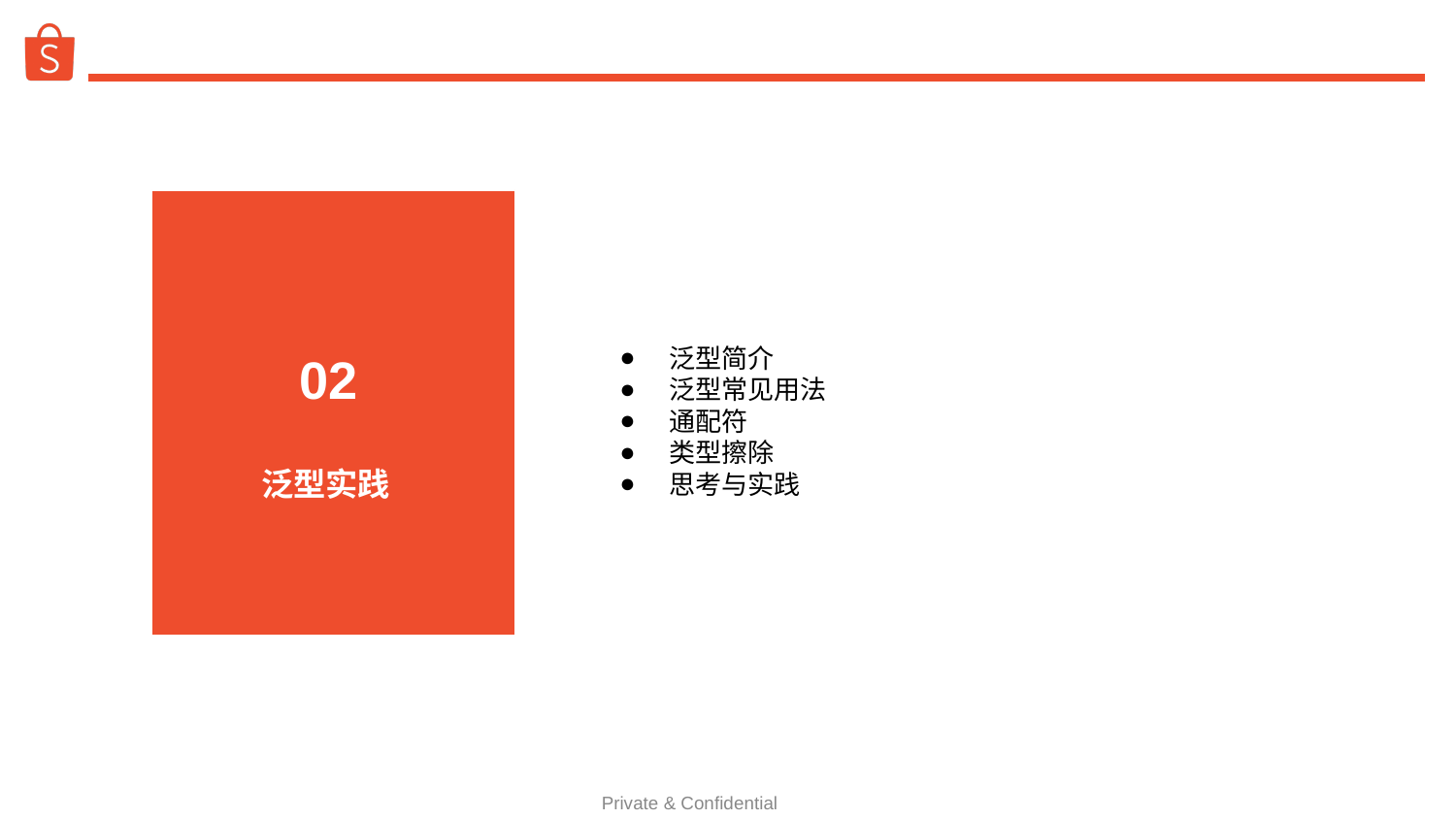

泛型简介
泛型常见用法
通配符
类型擦除
思考与实践
 02

简介
泛型实践
Private & Confidential